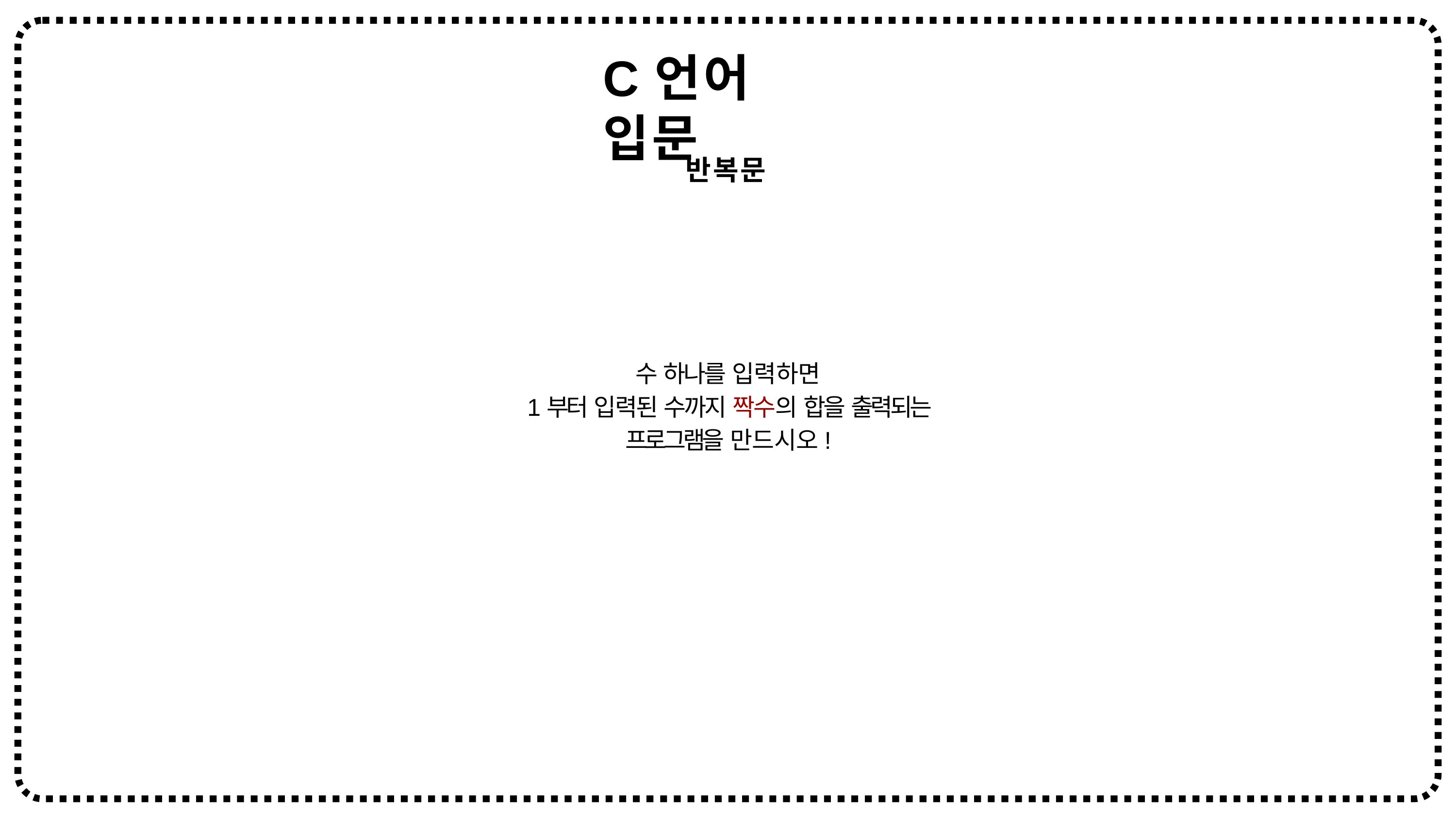

# C언어 입문
반복문
수 하나를 입력하면
1부터 입력된 수까지 짝수의 합을 출력되는 프로그램을 만드시오!